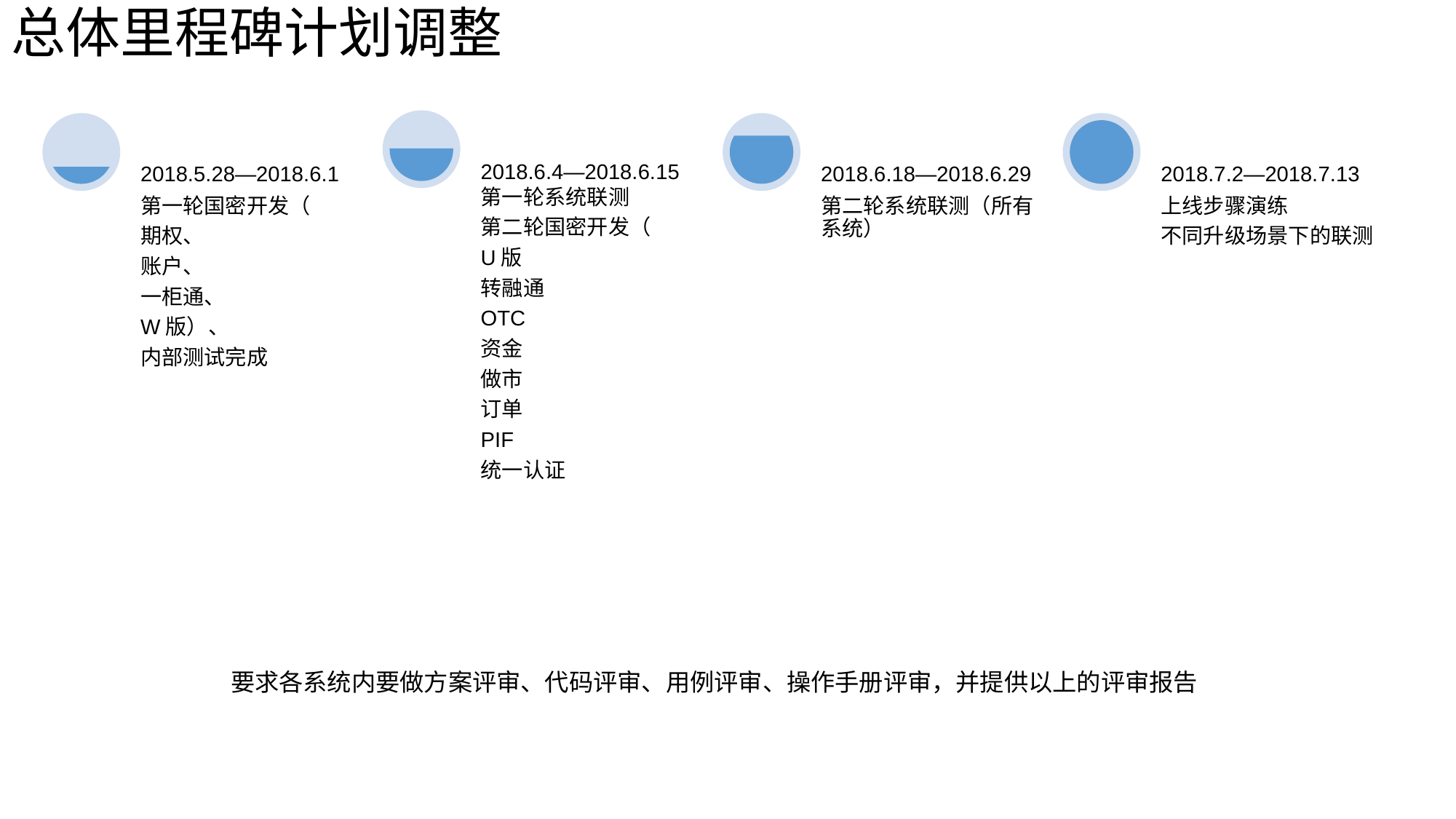

# 总体里程碑计划调整
第一轮国密开发（
期权、
账户、
一柜通、
W版）、
内部测试完成
2018.5.28—2018.6.1
第一轮系统联测
第二轮国密开发（
U版
转融通
OTC
资金
做市
订单
PIF
统一认证

2018.6.4—2018.6.15
第二轮系统联测（所有系统）
2018.6.18—2018.6.29
上线步骤演练
不同升级场景下的联测
2018.7.2—2018.7.13
要求各系统内要做方案评审、代码评审、用例评审、操作手册评审，并提供以上的评审报告